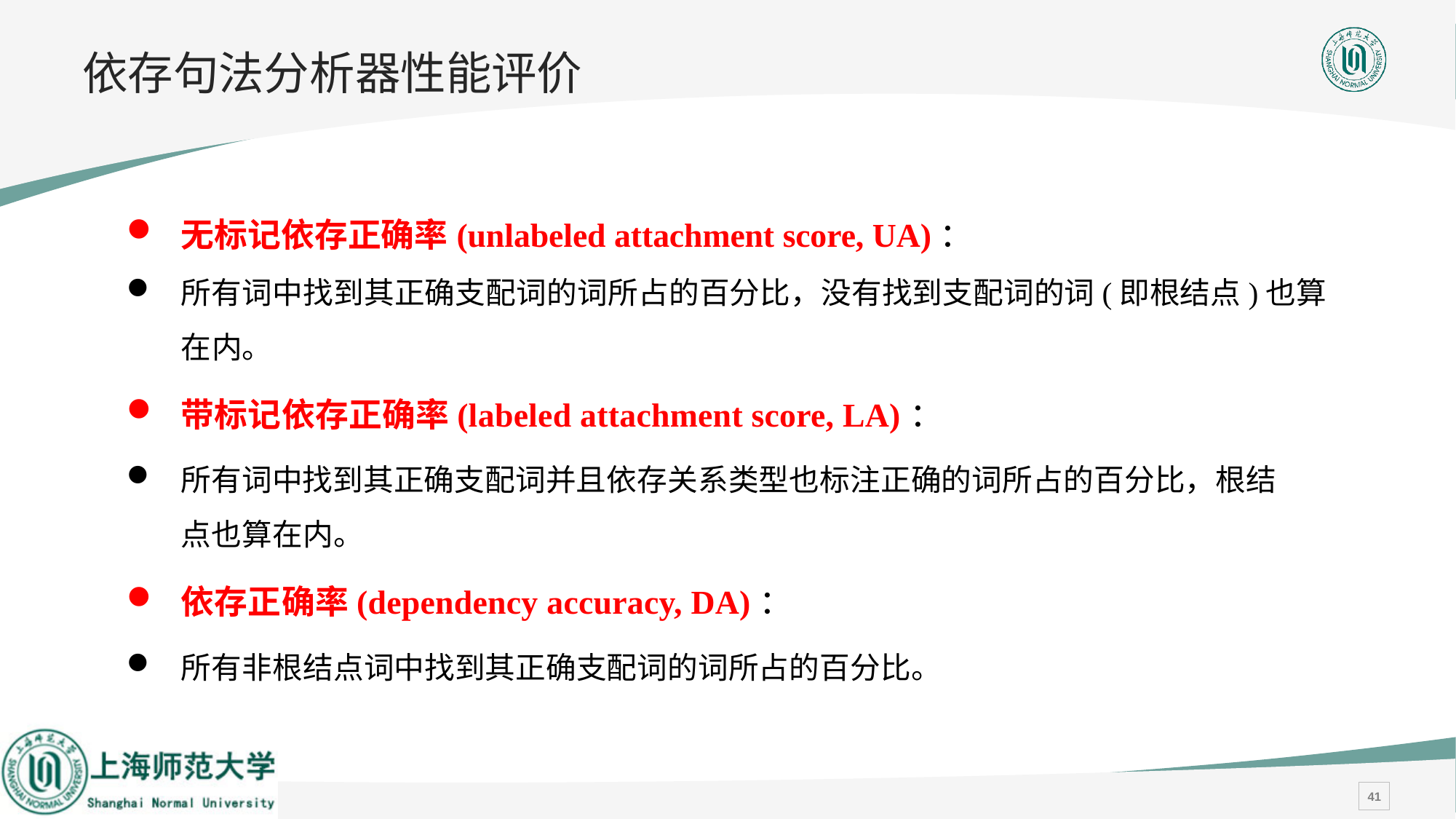

# 依存句法分析器性能评价
无标记依存正确率(unlabeled attachment score, UA)：
所有词中找到其正确支配词的词所占的百分比，没有找到支配词的词(即根结点)也算在内。
带标记依存正确率(labeled attachment score, LA)：
所有词中找到其正确支配词并且依存关系类型也标注正确的词所占的百分比，根结点也算在内。
依存正确率(dependency accuracy, DA)：
所有非根结点词中找到其正确支配词的词所占的百分比。